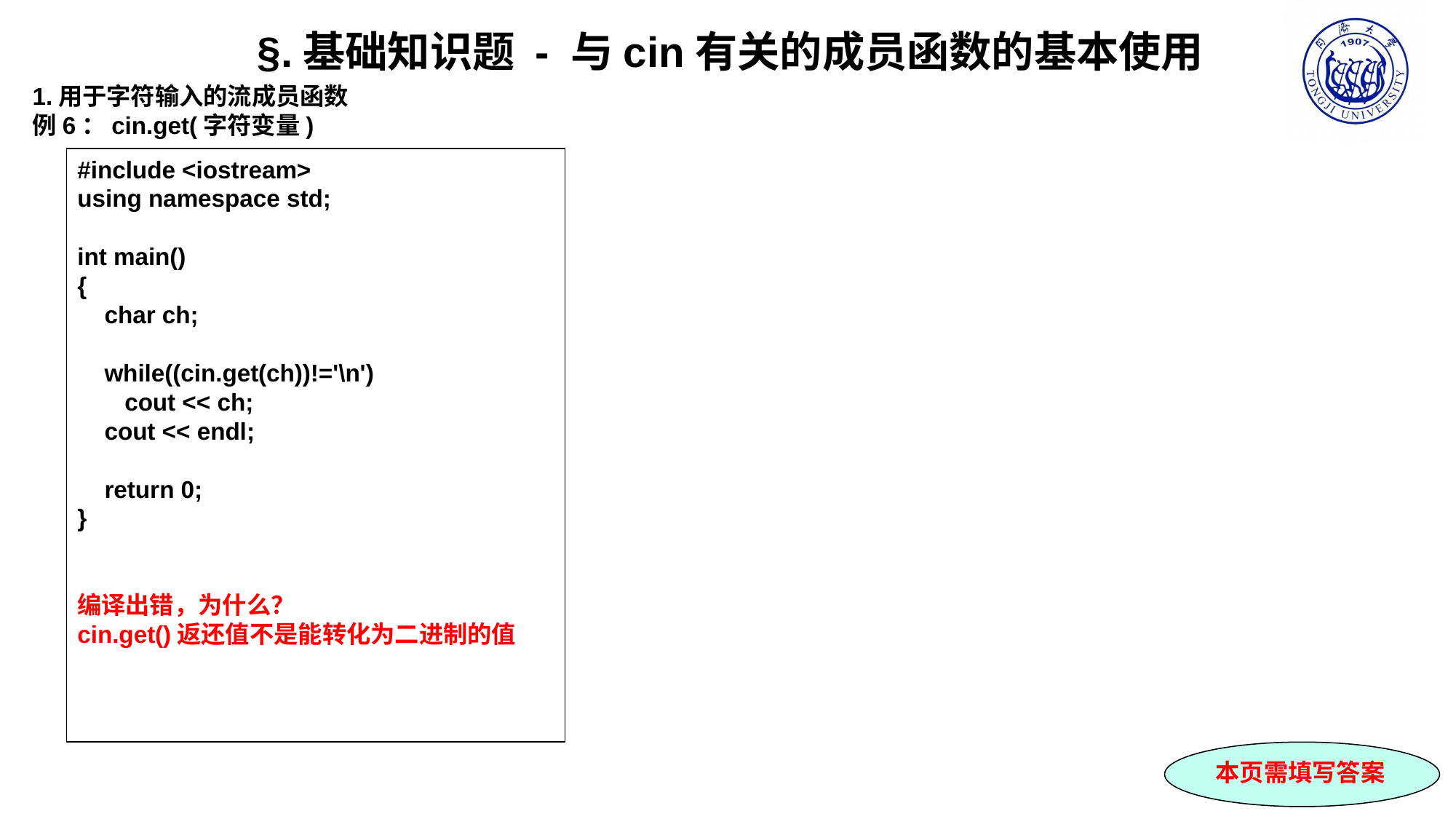

§.基础知识题 - 与cin有关的成员函数的基本使用
1.用于字符输入的流成员函数
例6：cin.get(字符变量)
#include <iostream>
using namespace std;

int main()
{
    char ch;

    while((cin.get(ch))!='\n')
       cout << ch;
    cout << endl;

    return 0;
}

编译出错，为什么？
cin.get()返还值不是能转化为二进制的值
本页需填写答案